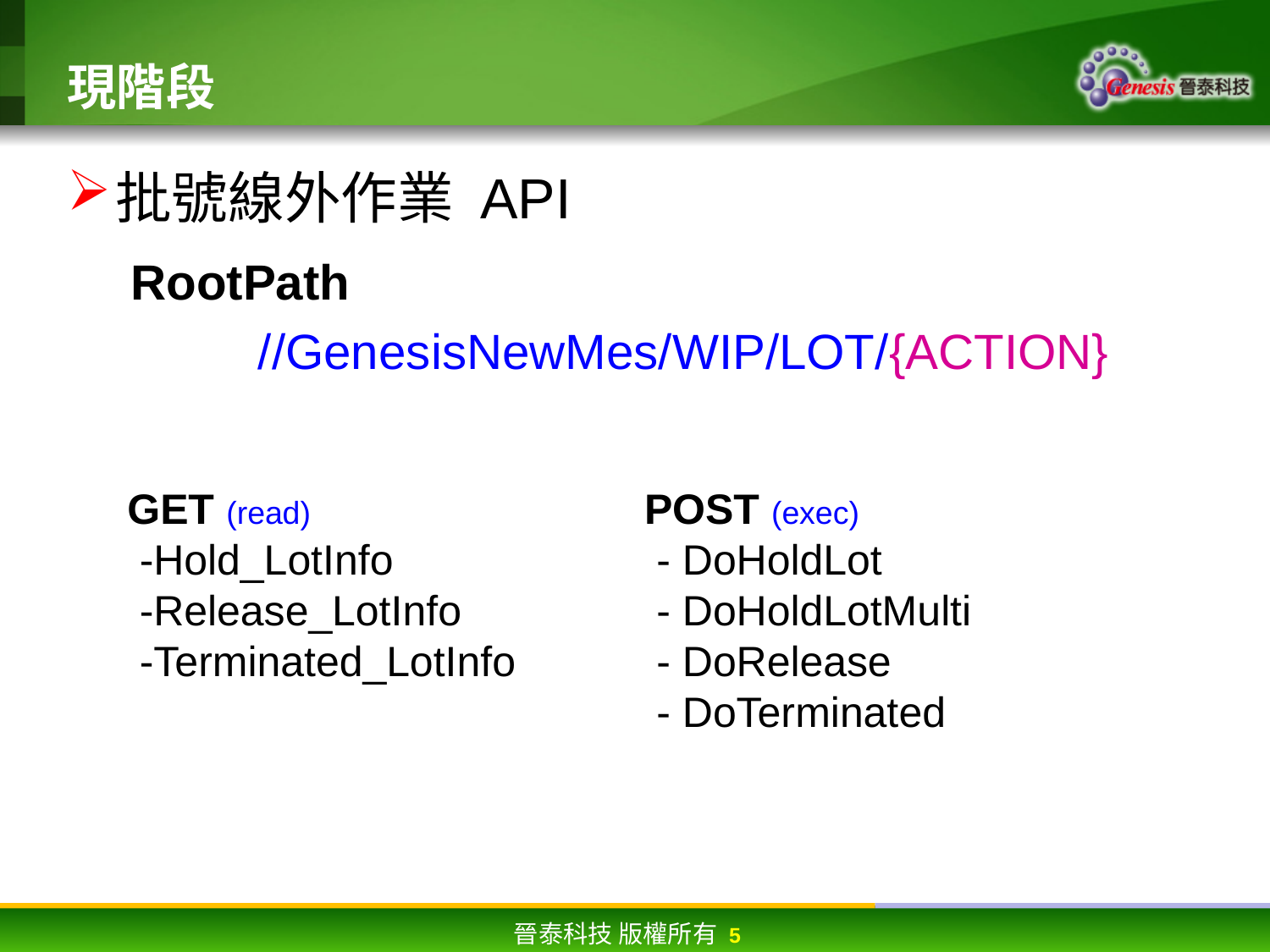

# 現階段

批號線外作業 API
RootPath
	//GenesisNewMes/WIP/LOT/{ACTION}
GET (read)
-Hold_LotInfo
-Release_LotInfo
-Terminated_LotInfo
POST (exec)
- DoHoldLot
- DoHoldLotMulti
- DoRelease
- DoTerminated
年度工作目標